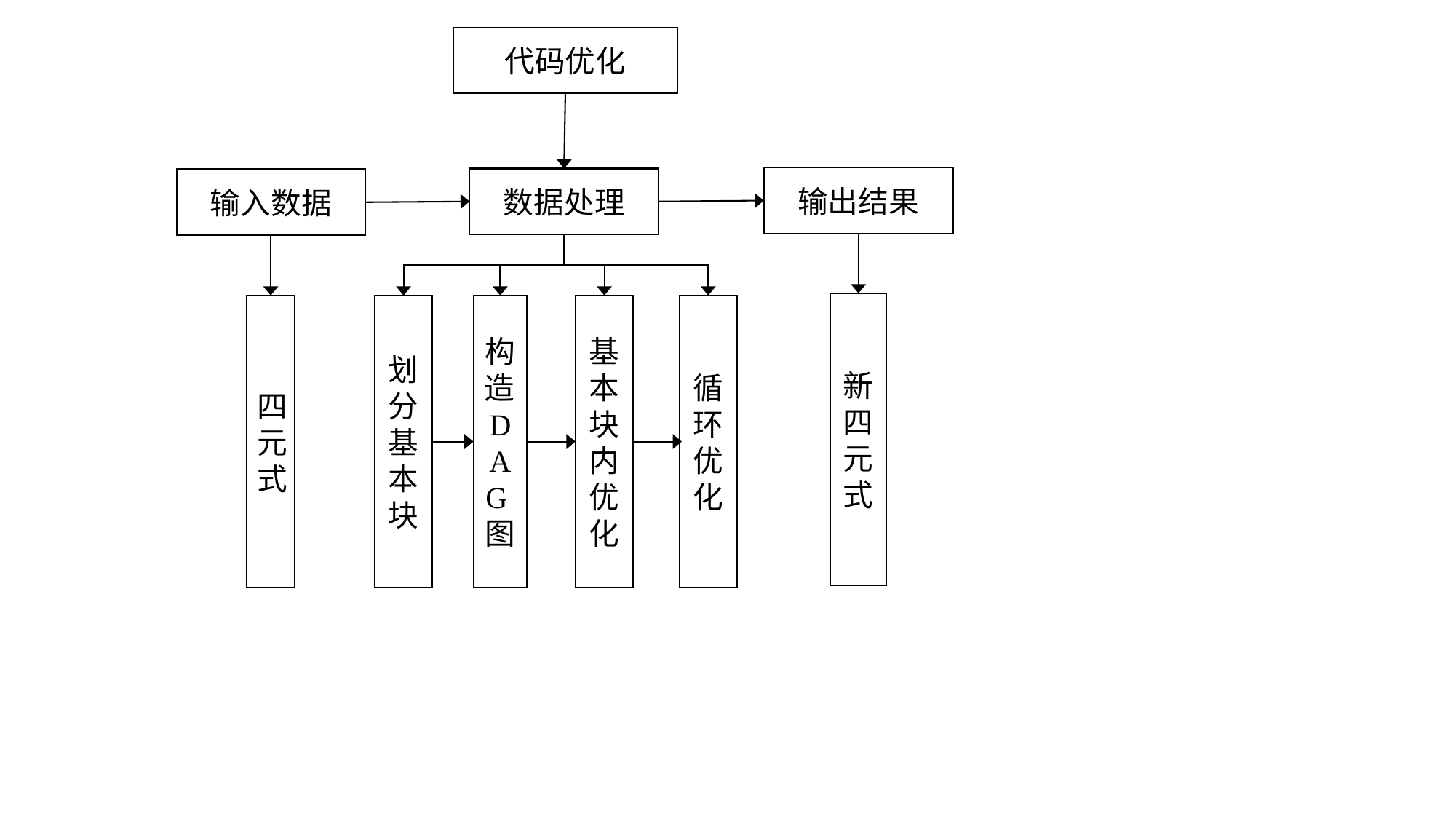

代码优化
输出结果
数据处理
输入数据
新四元式
构造DAG图
基本块内优化
循环优化
四元式
划分基本块